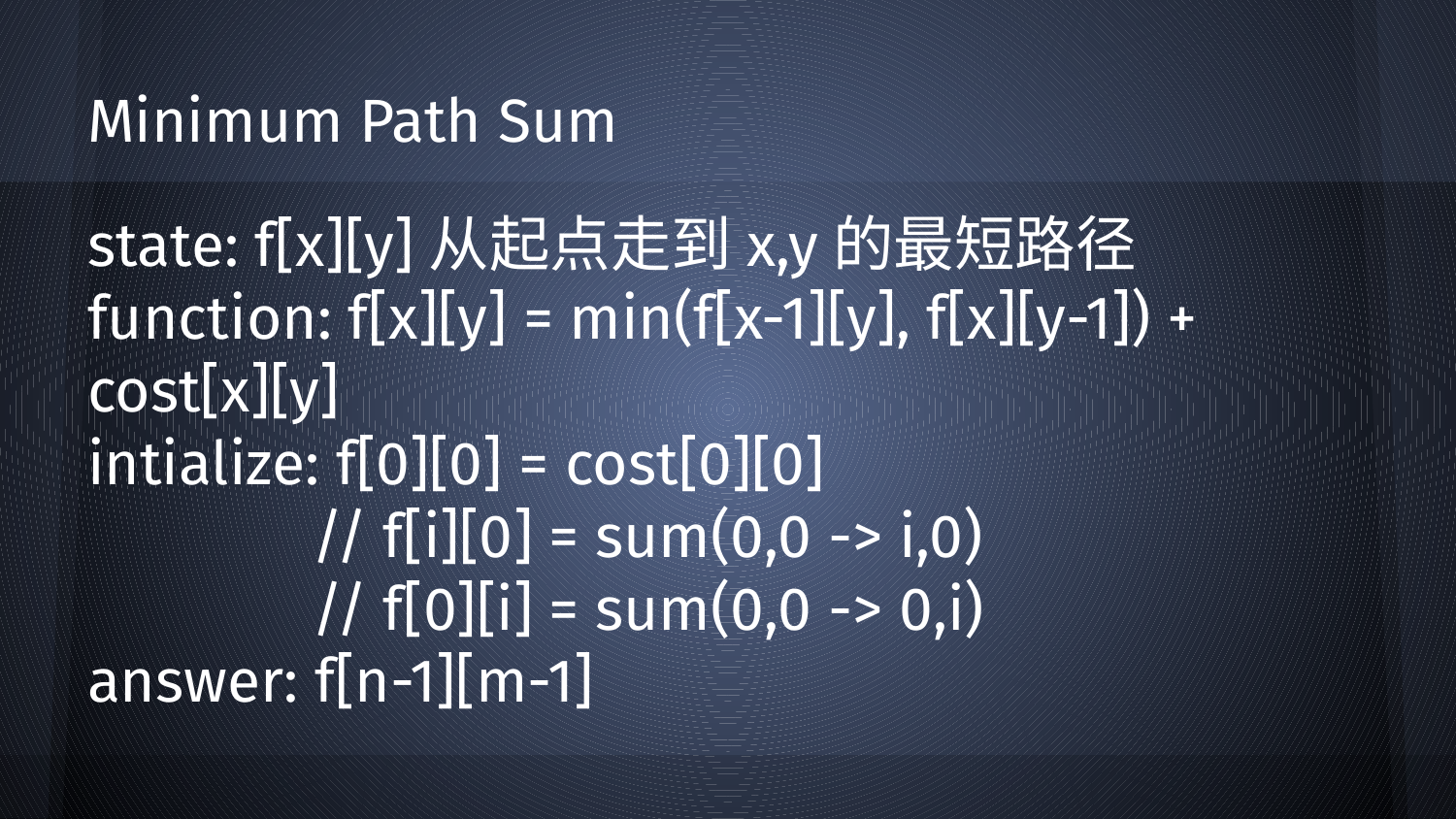

# Minimum Path Sum
state: f[x][y]从起点走到x,y的最短路径
function: f[x][y] = min(f[x-1][y], f[x][y-1]) + cost[x][y]
intialize: f[0][0] = cost[0][0]
              // f[i][0] = sum(0,0 -> i,0)
              // f[0][i] = sum(0,0 -> 0,i)
answer: f[n-1][m-1]